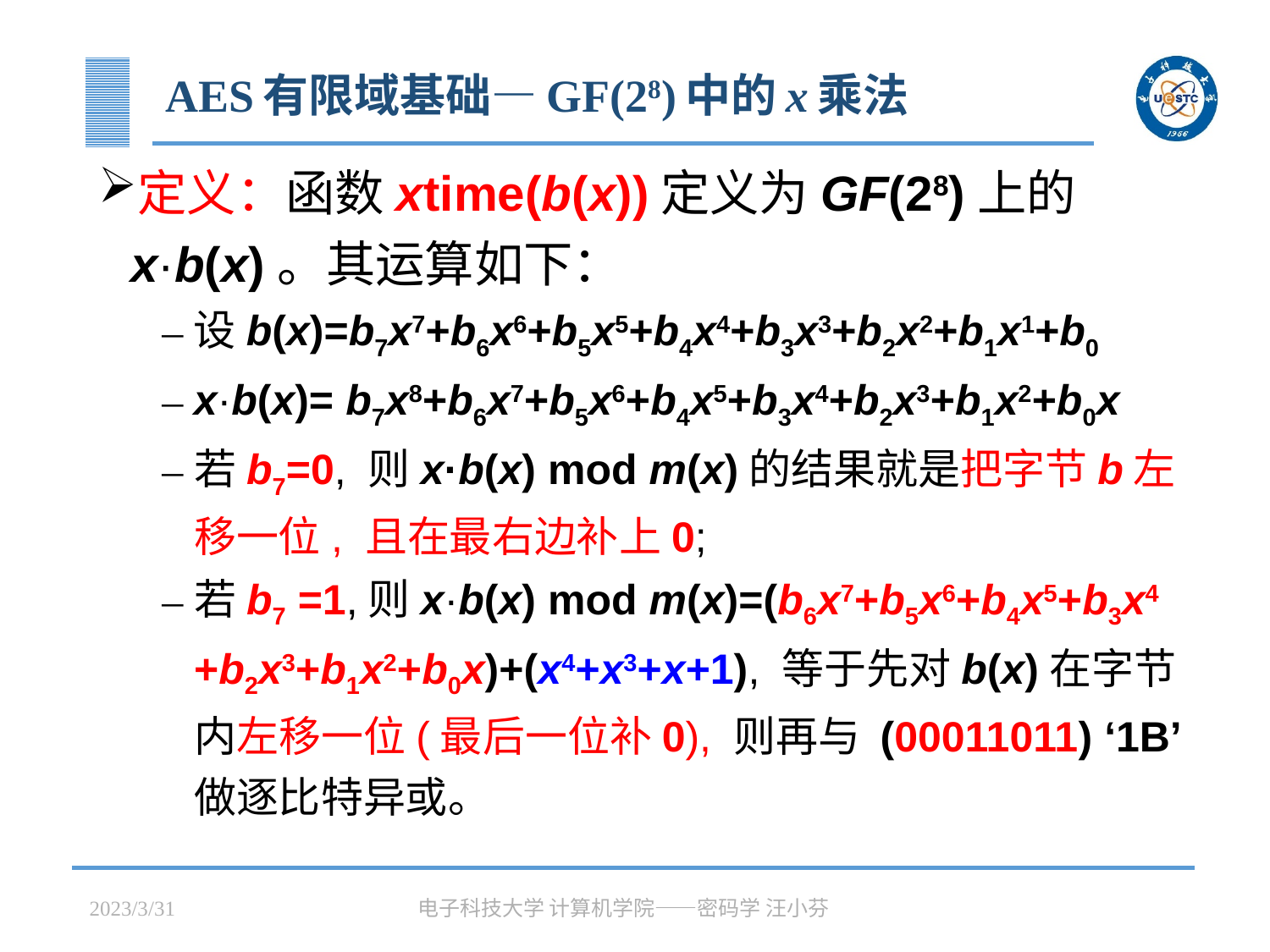

# AES有限域基础—GF(28)中的x乘法
定义：函数xtime(b(x))定义为GF(28)上的x·b(x)。其运算如下：
设b(x)=b7x7+b6x6+b5x5+b4x4+b3x3+b2x2+b1x1+b0
x·b(x)= b7x8+b6x7+b5x6+b4x5+b3x4+b2x3+b1x2+b0x
若b7=0, 则x·b(x) mod m(x)的结果就是把字节b左移一位, 且在最右边补上0;
若b7 =1,则x·b(x) mod m(x)=(b6x7+b5x6+b4x5+b3x4 +b2x3+b1x2+b0x)+(x4+x3+x+1), 等于先对b(x)在字节内左移一位(最后一位补0), 则再与 (00011011) ‘1B’ 做逐比特异或。
2023/3/31
电子科技大学 计算机学院——密码学 汪小芬